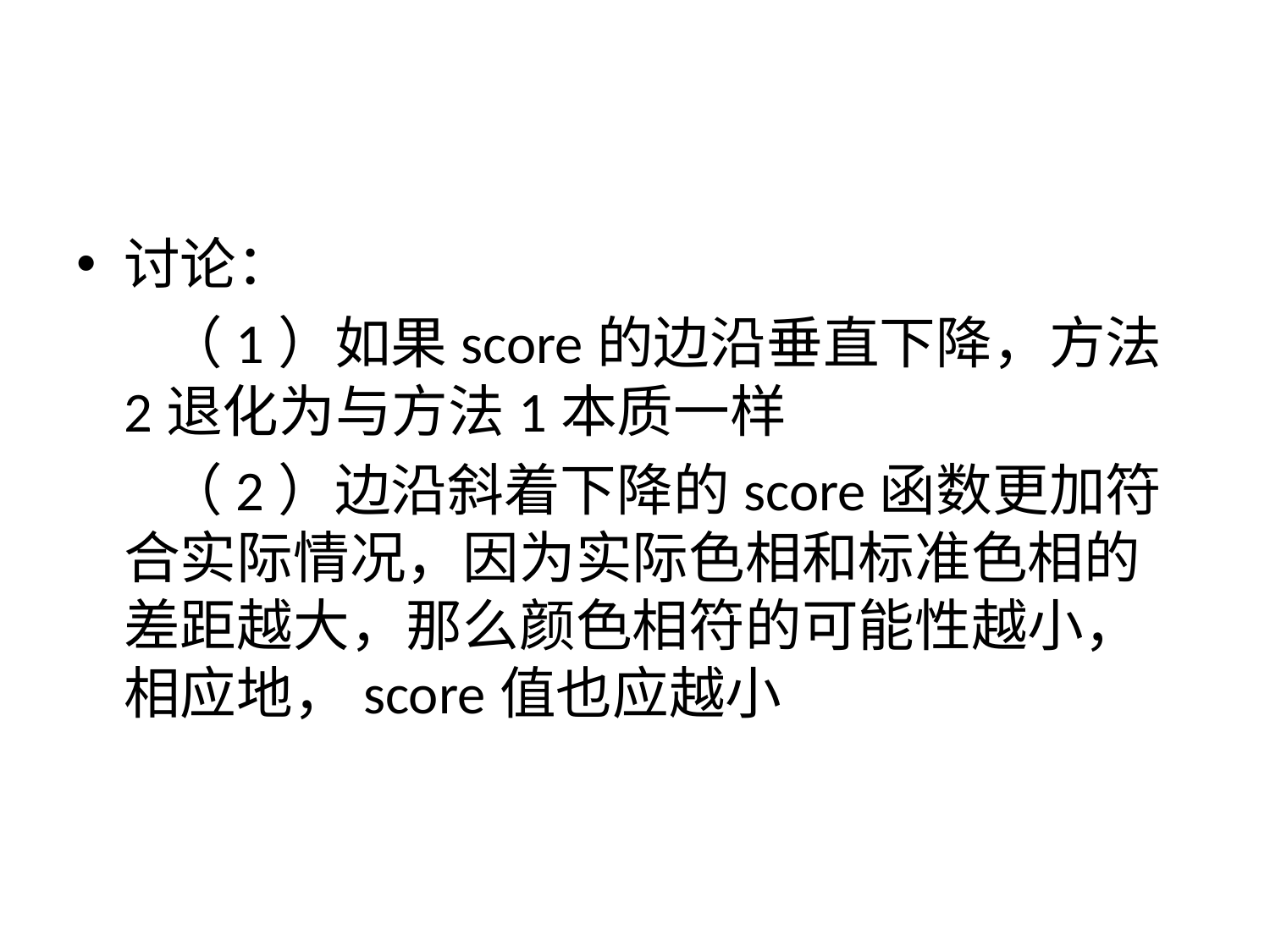

#
讨论：
      （1）如果score的边沿垂直下降，方法2退化为与方法1本质一样
      （2）边沿斜着下降的score函数更加符合实际情况，因为实际色相和标准色相的差距越大，那么颜色相符的可能性越小，相应地，score值也应越小